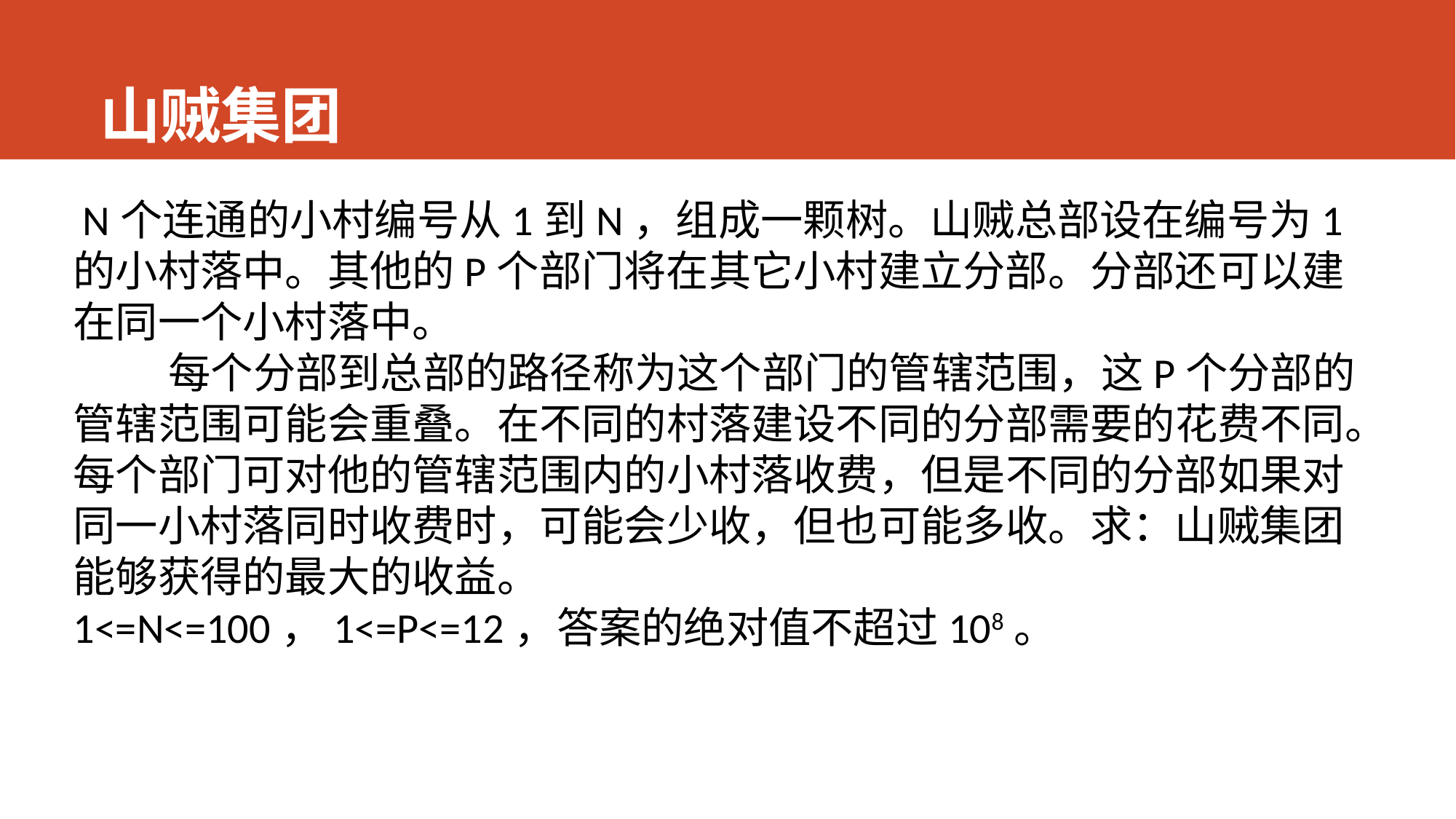

山贼集团
 N个连通的小村编号从1到N，组成一颗树。山贼总部设在编号为1的小村落中。其他的P个部门将在其它小村建立分部。分部还可以建在同一个小村落中。
         每个分部到总部的路径称为这个部门的管辖范围，这P个分部的管辖范围可能会重叠。在不同的村落建设不同的分部需要的花费不同。每个部门可对他的管辖范围内的小村落收费，但是不同的分部如果对同一小村落同时收费时，可能会少收，但也可能多收。求：山贼集团能够获得的最大的收益。
1<=N<=100，1<=P<=12，答案的绝对值不超过108。